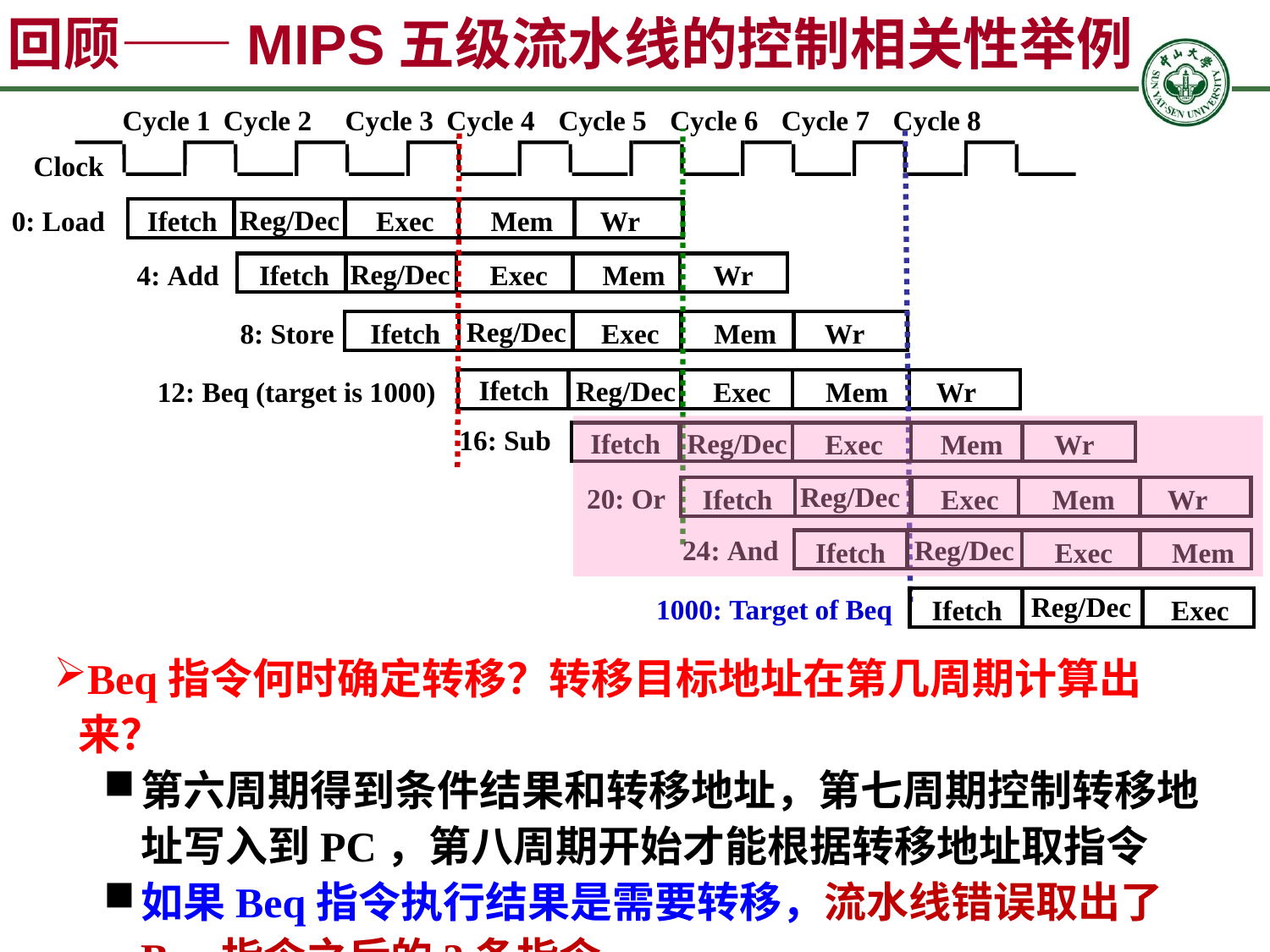

回顾——MIPS五级流水线的控制相关性举例
Cycle 1
Cycle 2
Cycle 3
Cycle 4
Cycle 5
Cycle 6
Cycle 7
Cycle 8

Clock

Reg/Dec

Ifetch

Exec

Mem

Wr

0: Load
Reg/Dec

Ifetch

Exec

Mem

Wr

4: Add
Reg/Dec

Ifetch

Exec

Mem

Wr

8: Store
Ifetch

Reg/Dec

Exec

Mem

Wr

12: Beq (target is 1000)

16: Sub
Ifetch

Reg/Dec

Exec

Mem

Wr

Reg/Dec

Ifetch

Exec

Mem

Wr

20: Or
24: And
Reg/Dec

Ifetch

Exec

Mem

Reg/Dec

1000: Target of Beq
Ifetch

Exec

Beq指令何时确定转移？转移目标地址在第几周期计算出来？
第六周期得到条件结果和转移地址，第七周期控制转移地址写入到PC，第八周期开始才能根据转移地址取指令
如果Beq指令执行结果是需要转移，流水线错误取出了Beq指令之后的3条指令